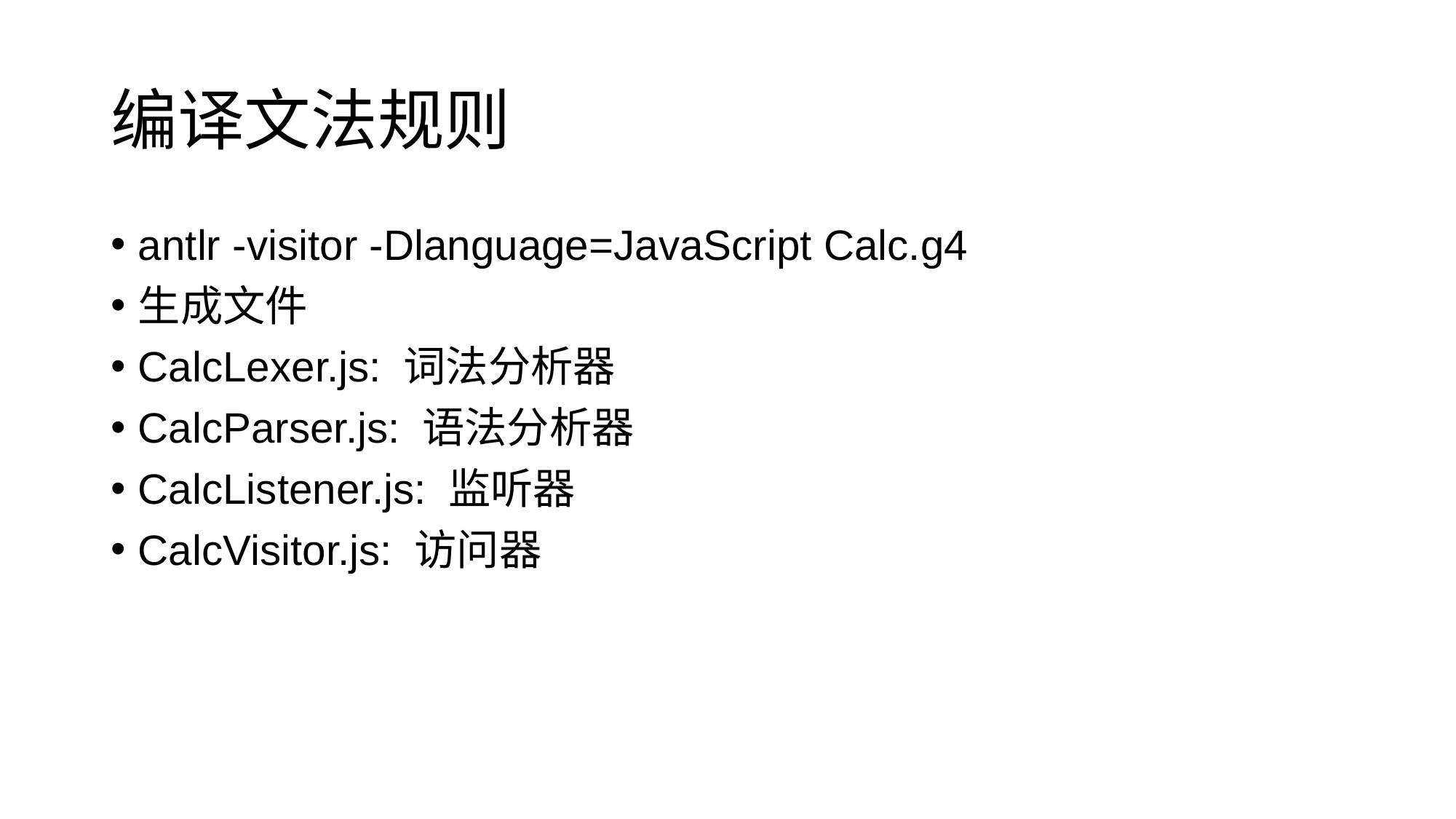

# 编译文法规则
antlr -visitor -Dlanguage=JavaScript Calc.g4
生成文件
CalcLexer.js: 词法分析器
CalcParser.js: 语法分析器
CalcListener.js: 监听器
CalcVisitor.js: 访问器